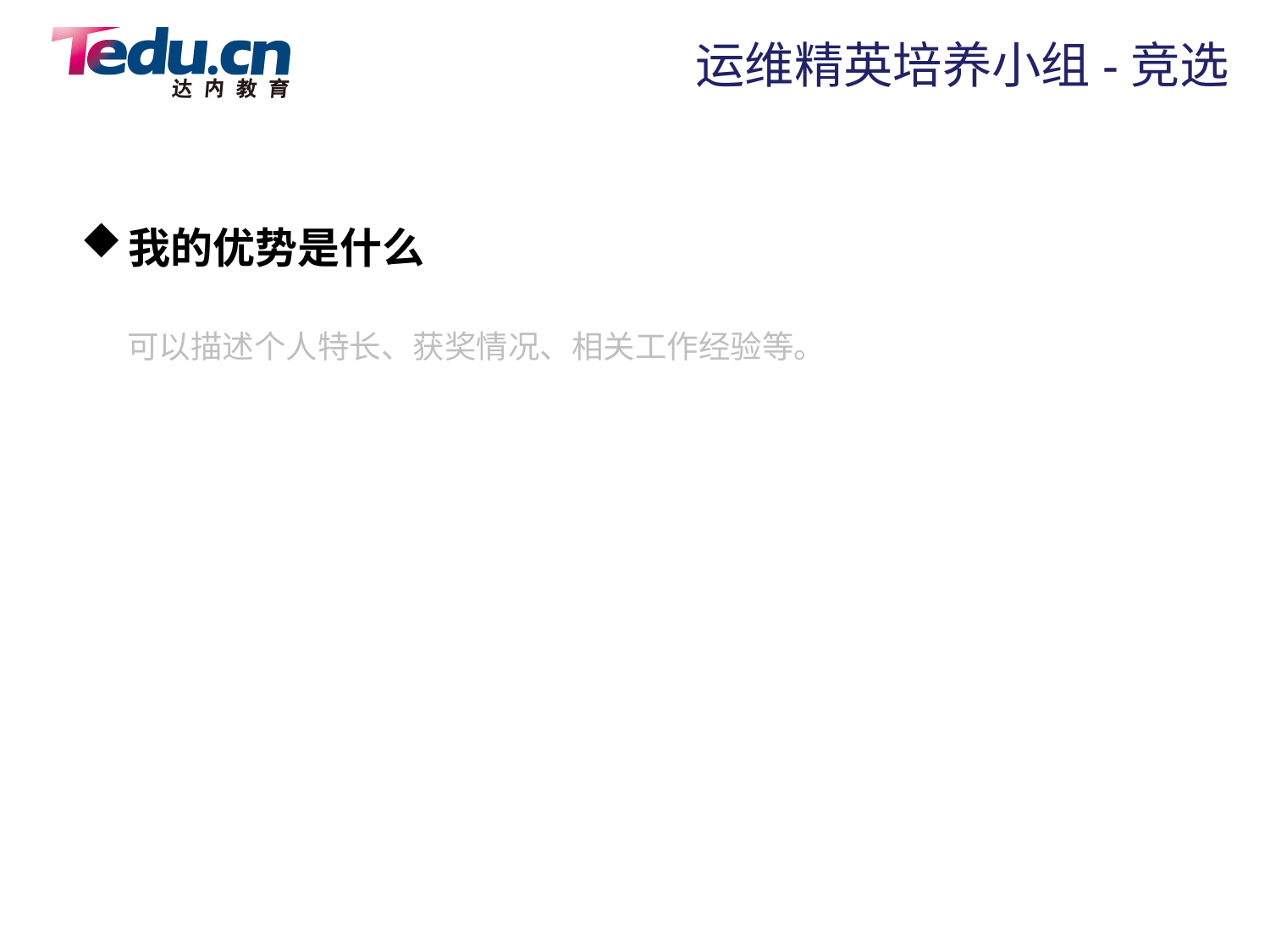

运维精英培养小组-竞选
我的优势是什么
可以描述个人特长、获奖情况、相关工作经验等。
4